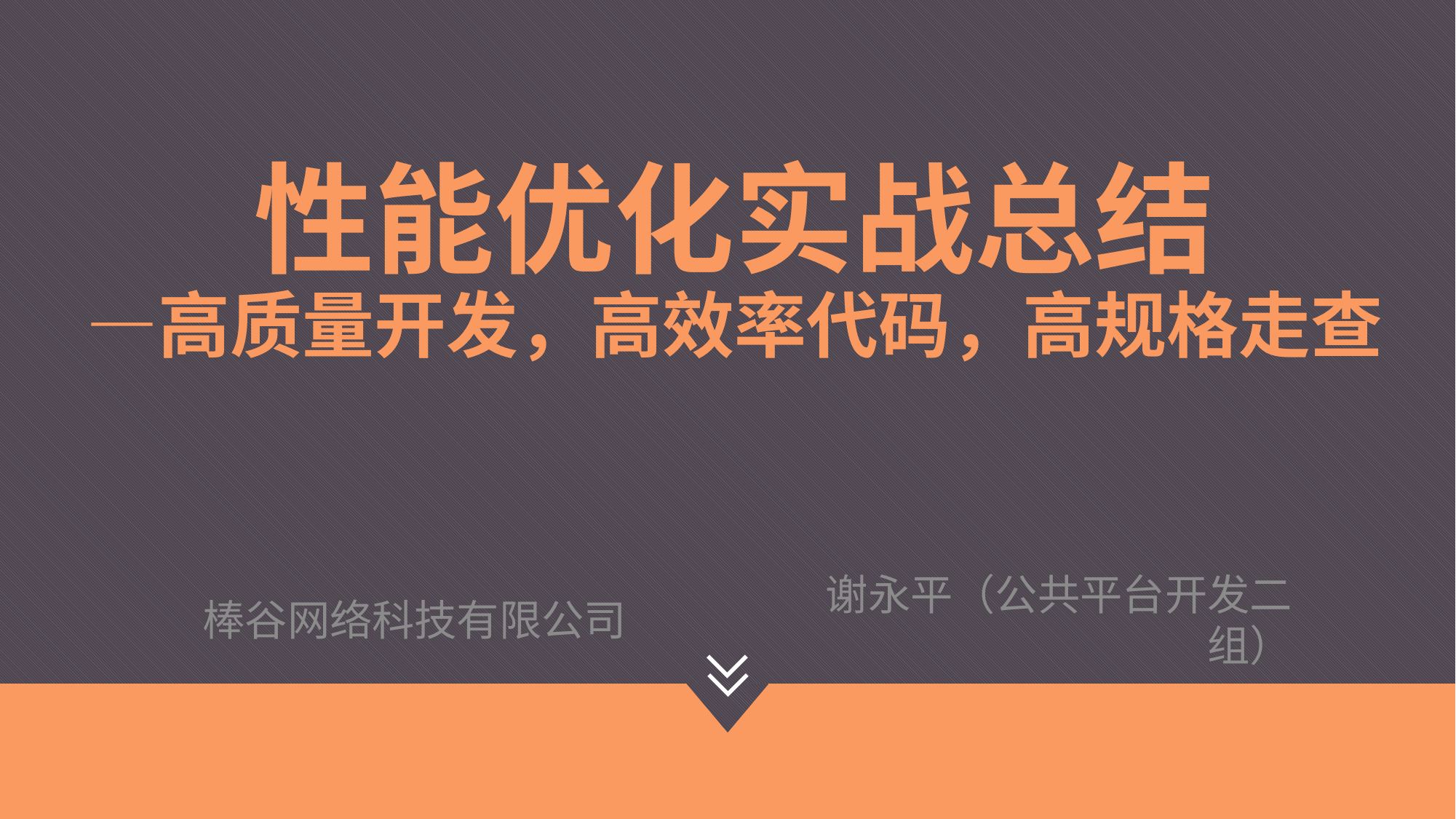

# 性能优化实战总结 —高质量开发，高效率代码，高规格走查
谢永平（公共平台开发二组）
棒谷网络科技有限公司